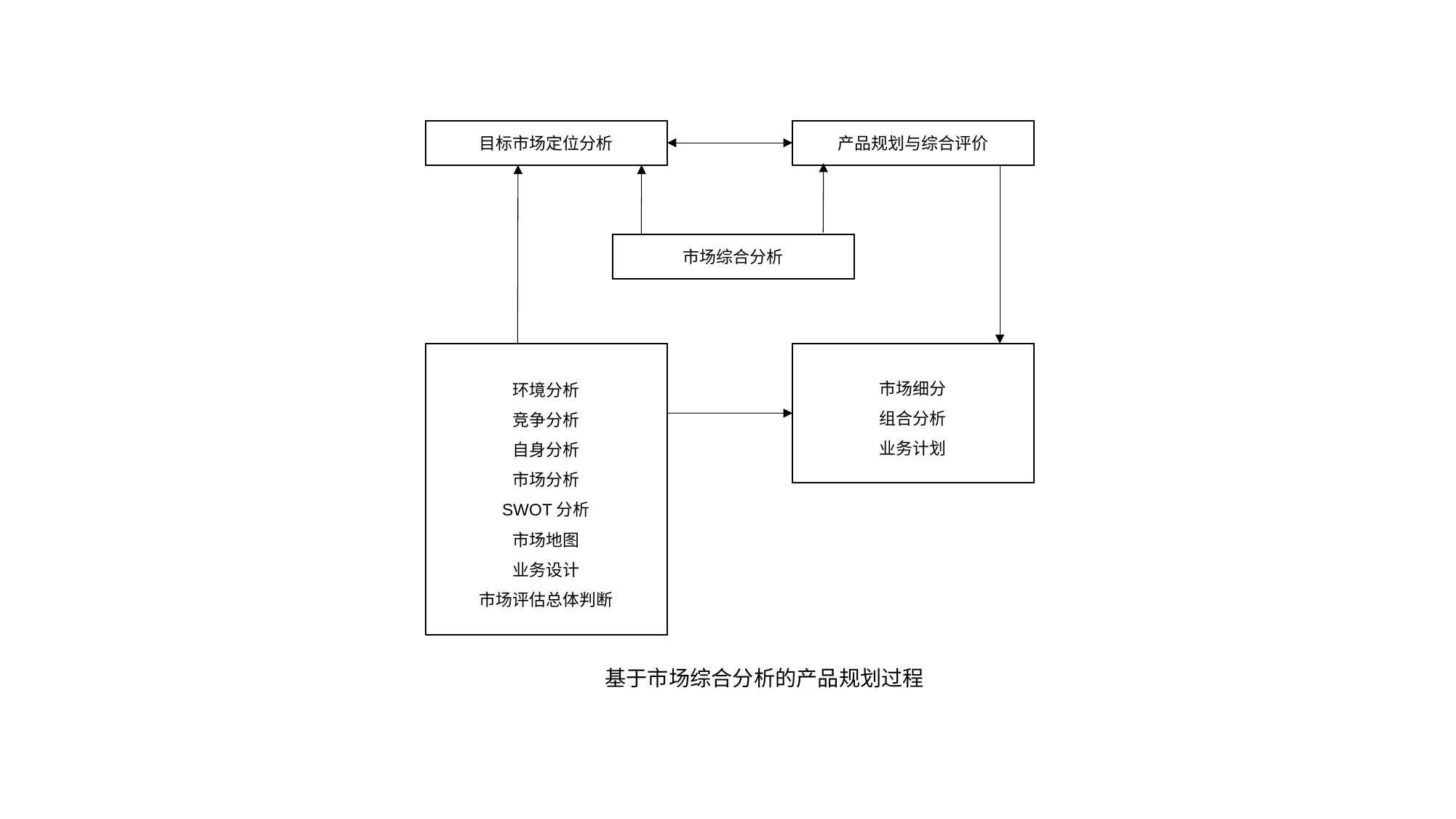

目标市场定位分析

产品规划与综合评价

市场综合分析
环境分析
竞争分析
自身分析
市场分析
SWOT分析
市场地图
业务设计
市场评估总体判断

市场细分
组合分析
业务计划
基于市场综合分析的产品规划过程